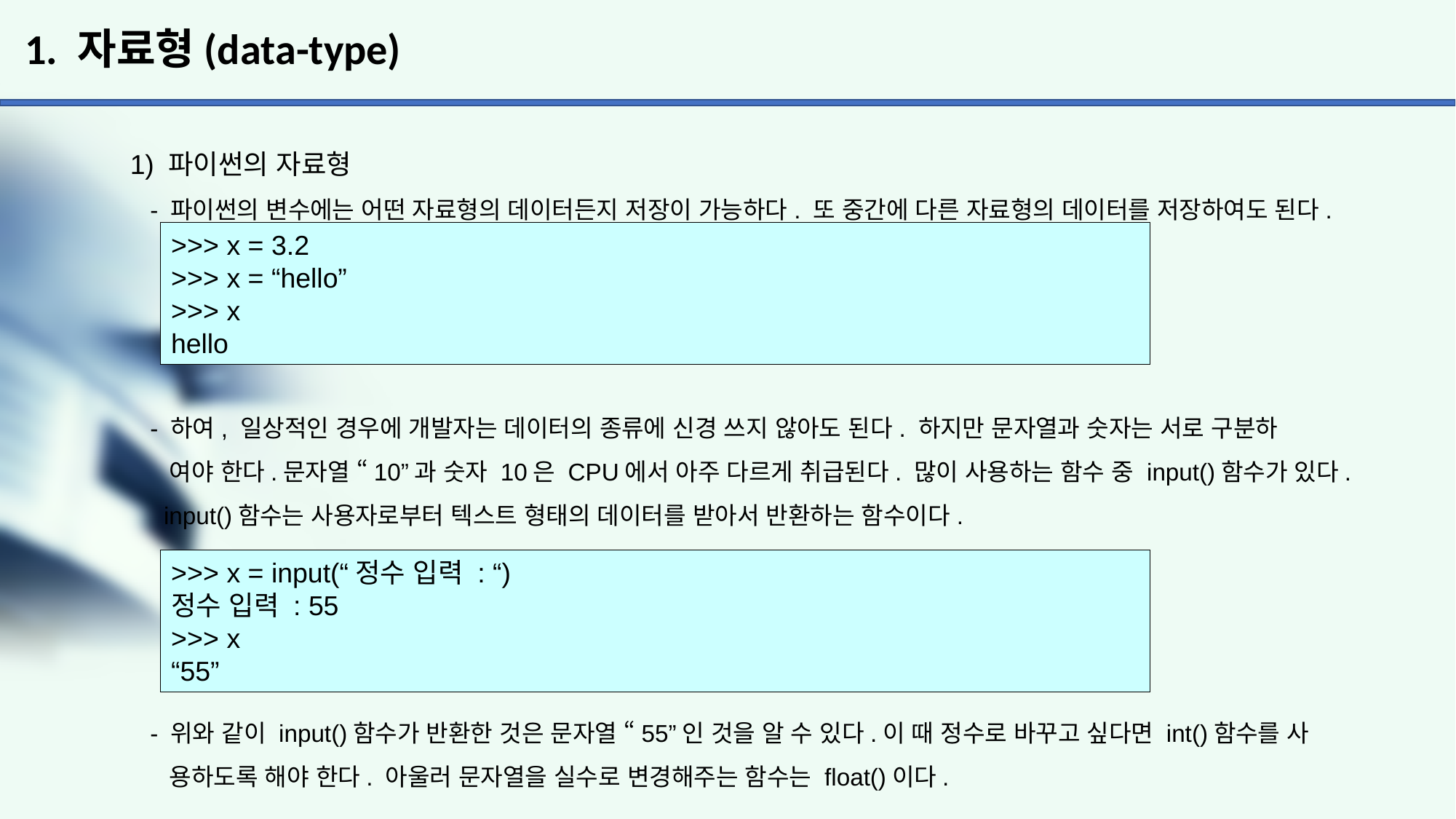

# 1. 자료형(data-type)
1) 파이썬의 자료형
   - 파이썬의 변수에는 어떤 자료형의 데이터든지 저장이 가능하다. 또 중간에 다른 자료형의 데이터를 저장하여도 된다.

   - 하여, 일상적인 경우에 개발자는 데이터의 종류에 신경 쓰지 않아도 된다. 하지만 문자열과 숫자는 서로 구분하
     여야 한다.문자열 “10”과 숫자 10은 CPU에서 아주 다르게 취급된다. 많이 사용하는 함수 중 input()함수가 있다.
     input()함수는 사용자로부터 텍스트 형태의 데이터를 받아서 반환하는 함수이다.

   - 위와 같이 input()함수가 반환한 것은 문자열 “55”인 것을 알 수 있다.이 때 정수로 바꾸고 싶다면 int()함수를 사
     용하도록 해야 한다. 아울러 문자열을 실수로 변경해주는 함수는 float()이다.
>>> x = 3.2
>>> x = “hello”
>>> x
hello
>>> x = input(“정수 입력 : “)
정수 입력 : 55
>>> x
“55”